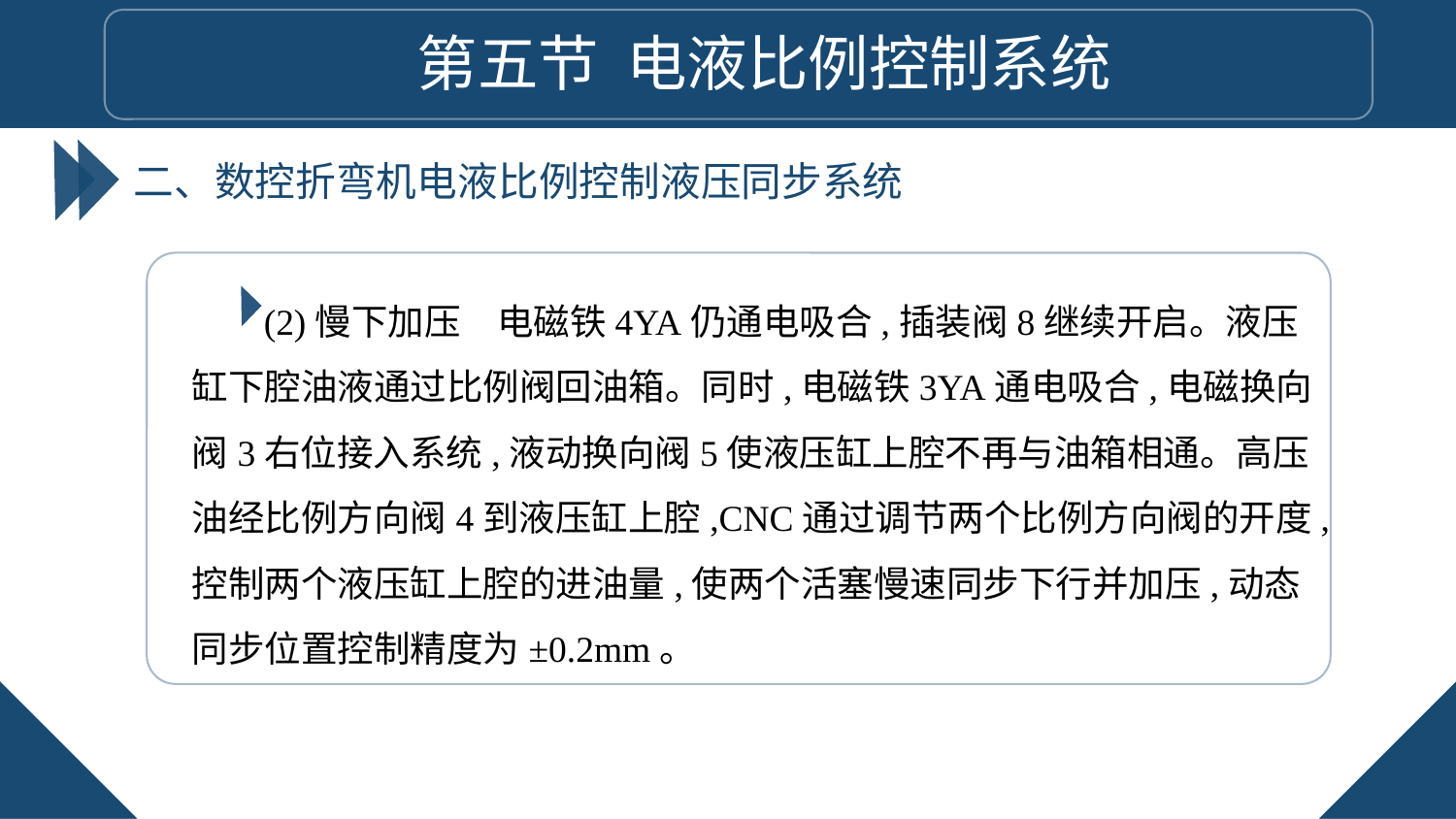

第五节  电液比例控制系统

二、数控折弯机电液比例控制液压同步系统

(2)慢下加压　电磁铁4YA仍通电吸合,插装阀8继续开启。液压缸下腔油液通过比例阀回油箱。同时,电磁铁3YA通电吸合,电磁换向阀3右位接入系统,液动换向阀5使液压缸上腔不再与油箱相通。高压油经比例方向阀4到液压缸上腔,CNC通过调节两个比例方向阀的开度,控制两个液压缸上腔的进油量,使两个活塞慢速同步下行并加压,动态同步位置控制精度为±0.2mm。